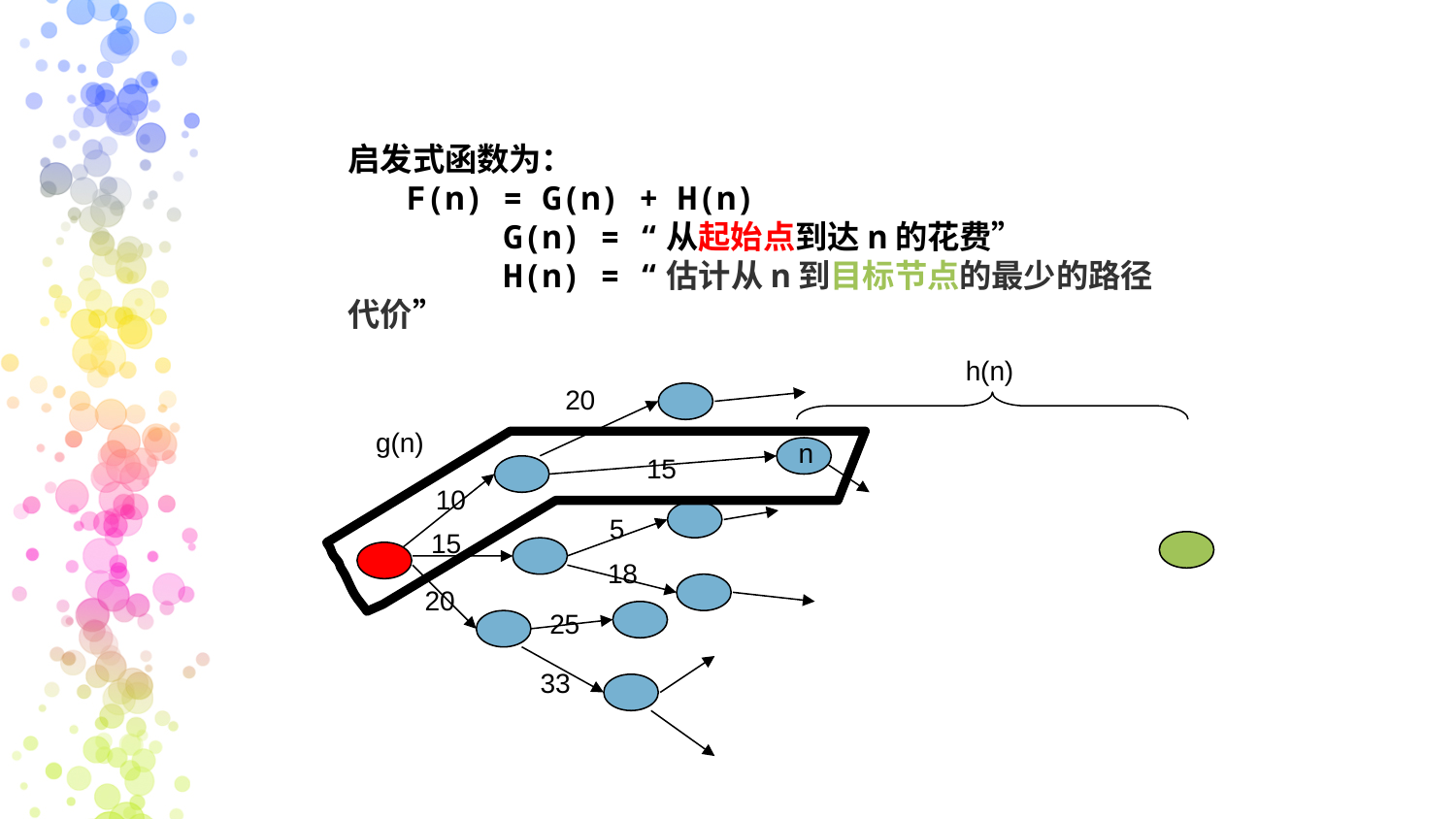

启发式函数为：
   F(n) = G(n) + H(n)
        G(n) = “从起始点到达n的花费”
        H(n) = “估计从n到目标节点的最少的路径代价”

h(n)
20

g(n)

n

15

10

5

15

18

20

25

33